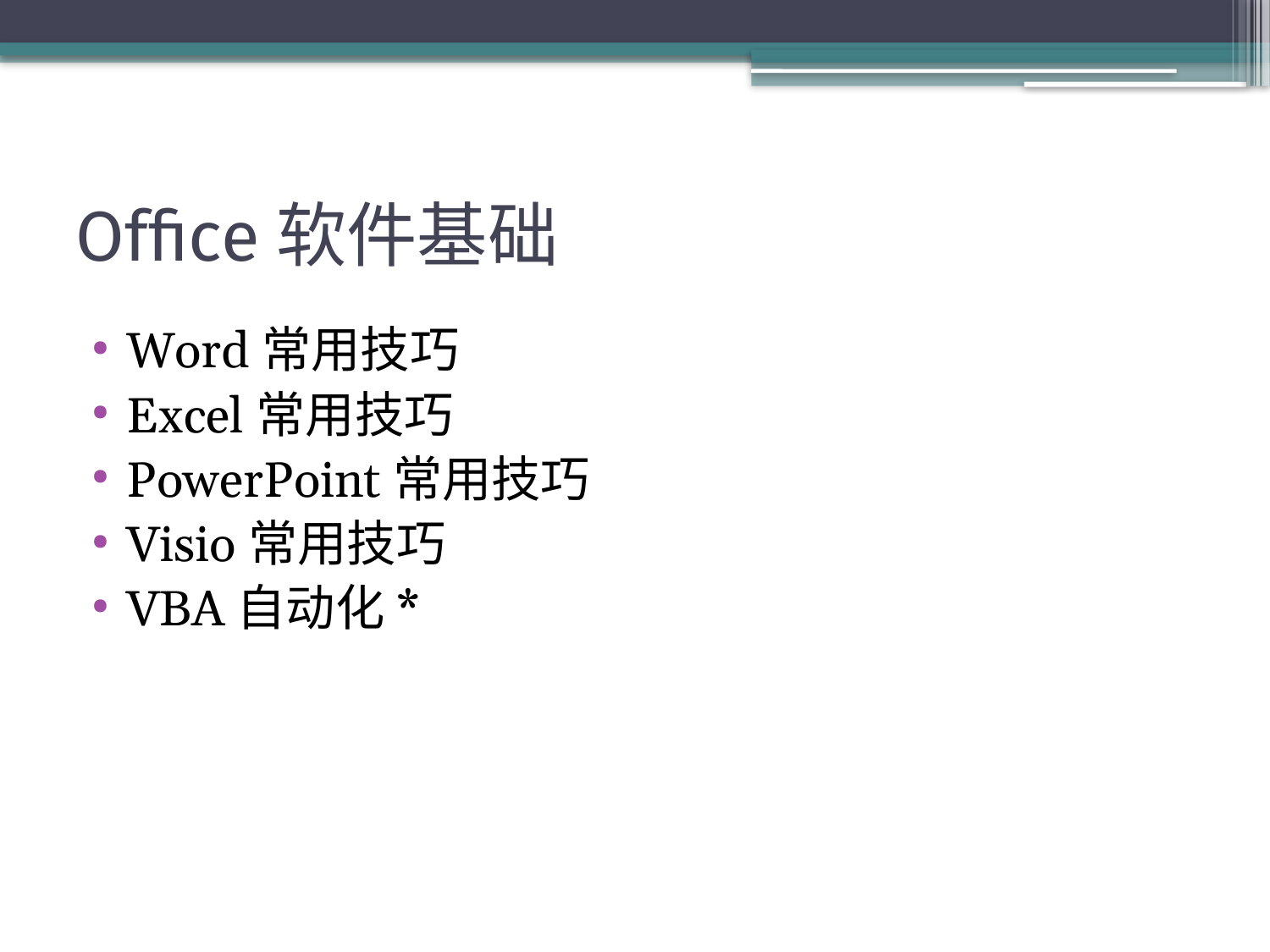

# Office软件基础
Word常用技巧
Excel常用技巧
PowerPoint常用技巧
Visio常用技巧
VBA自动化*